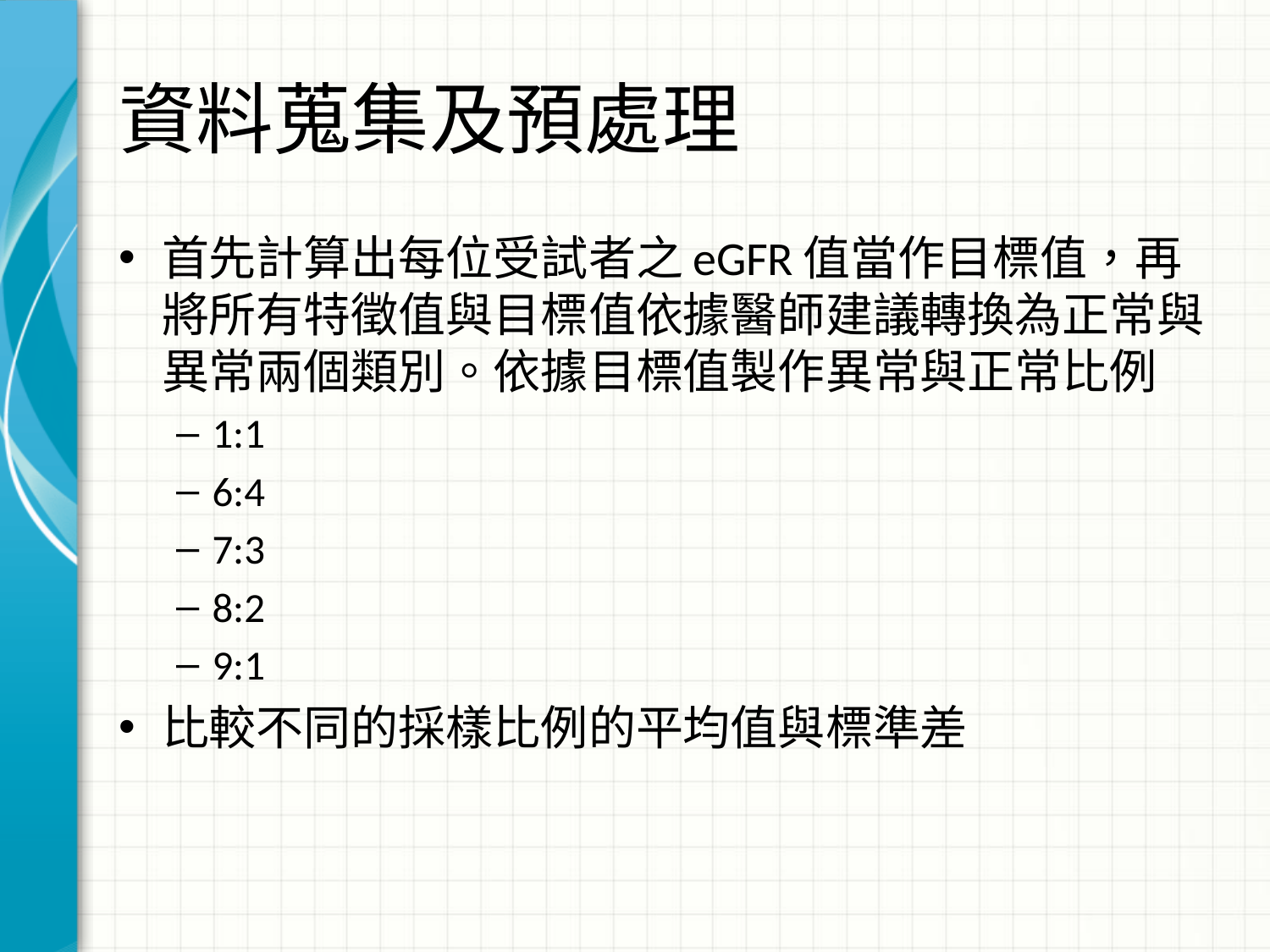

# 資料蒐集及預處理
首先計算出每位受試者之eGFR值當作目標值，再將所有特徵值與目標值依據醫師建議轉換為正常與異常兩個類別。依據目標值製作異常與正常比例
1:1
6:4
7:3
8:2
9:1
比較不同的採樣比例的平均值與標準差